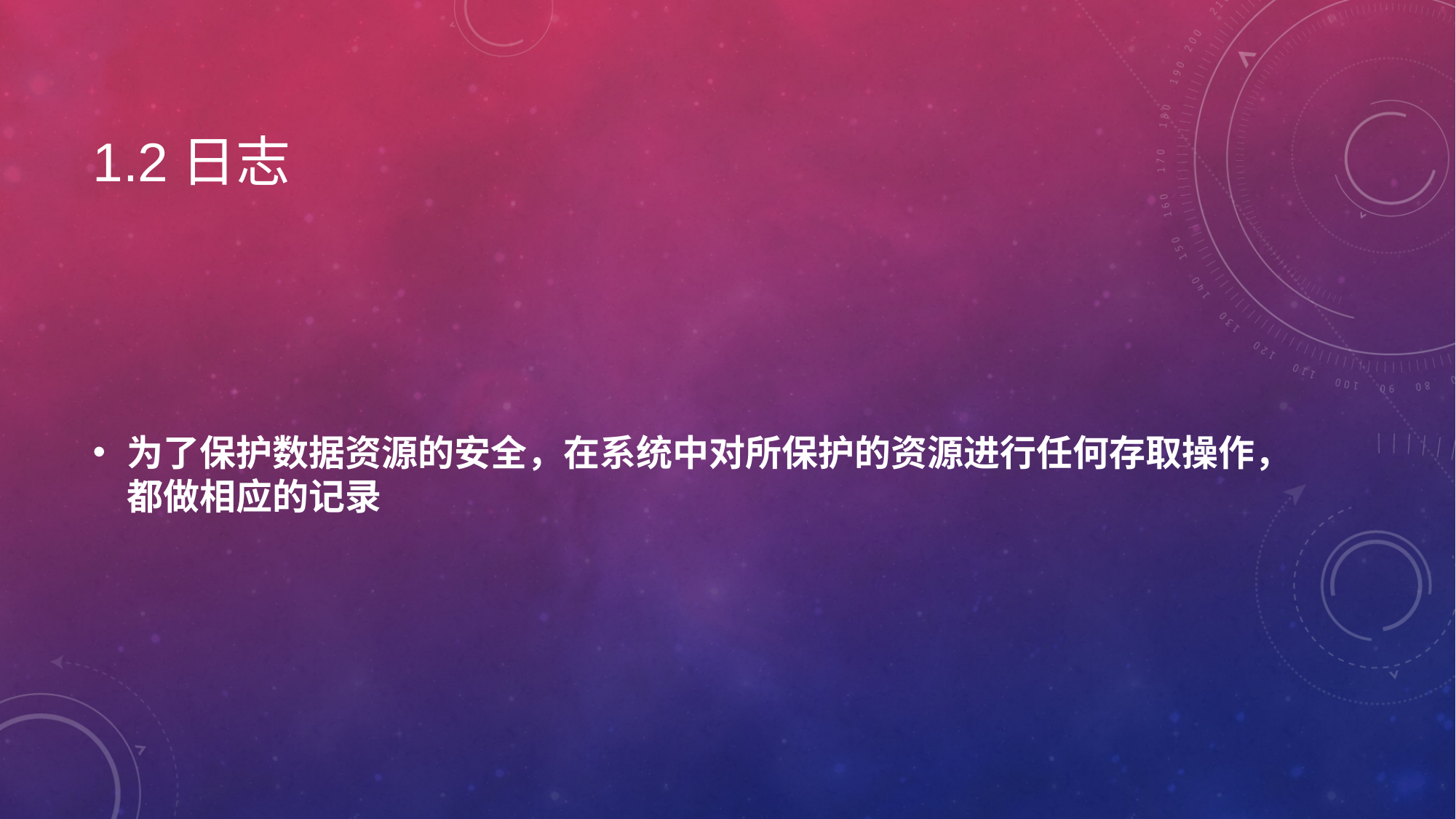

# 1.2日志
为了保护数据资源的安全，在系统中对所保护的资源进行任何存取操作，都做相应的记录